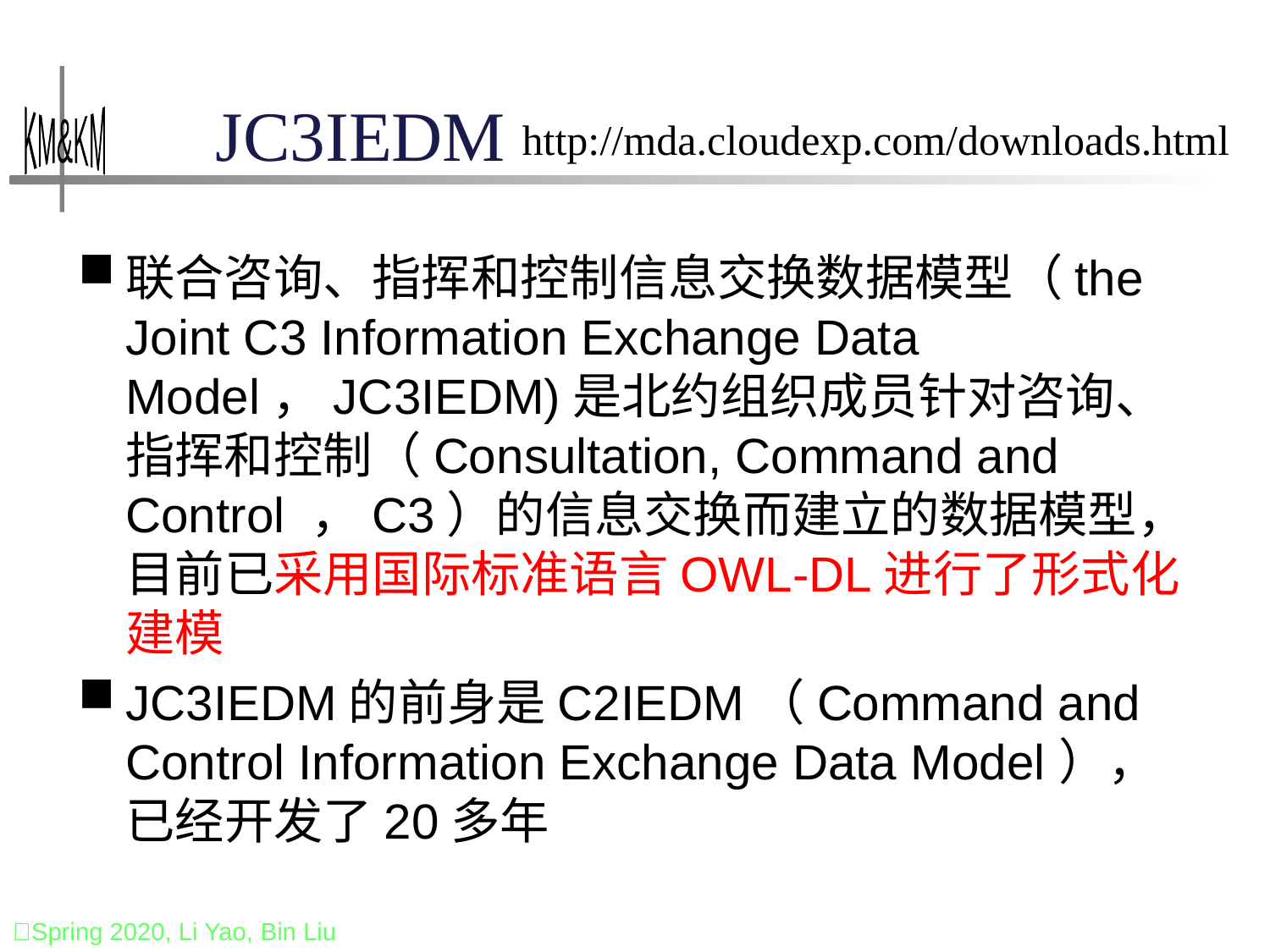

# JC3IEDM
http://mda.cloudexp.com/downloads.html
联合咨询、指挥和控制信息交换数据模型（the Joint C3 Information Exchange Data Model，JC3IEDM)是北约组织成员针对咨询、指挥和控制（Consultation, Command and Control ，C3）的信息交换而建立的数据模型，目前已采用国际标准语言OWL-DL进行了形式化建模
JC3IEDM的前身是C2IEDM（Command and Control Information Exchange Data Model），已经开发了20多年